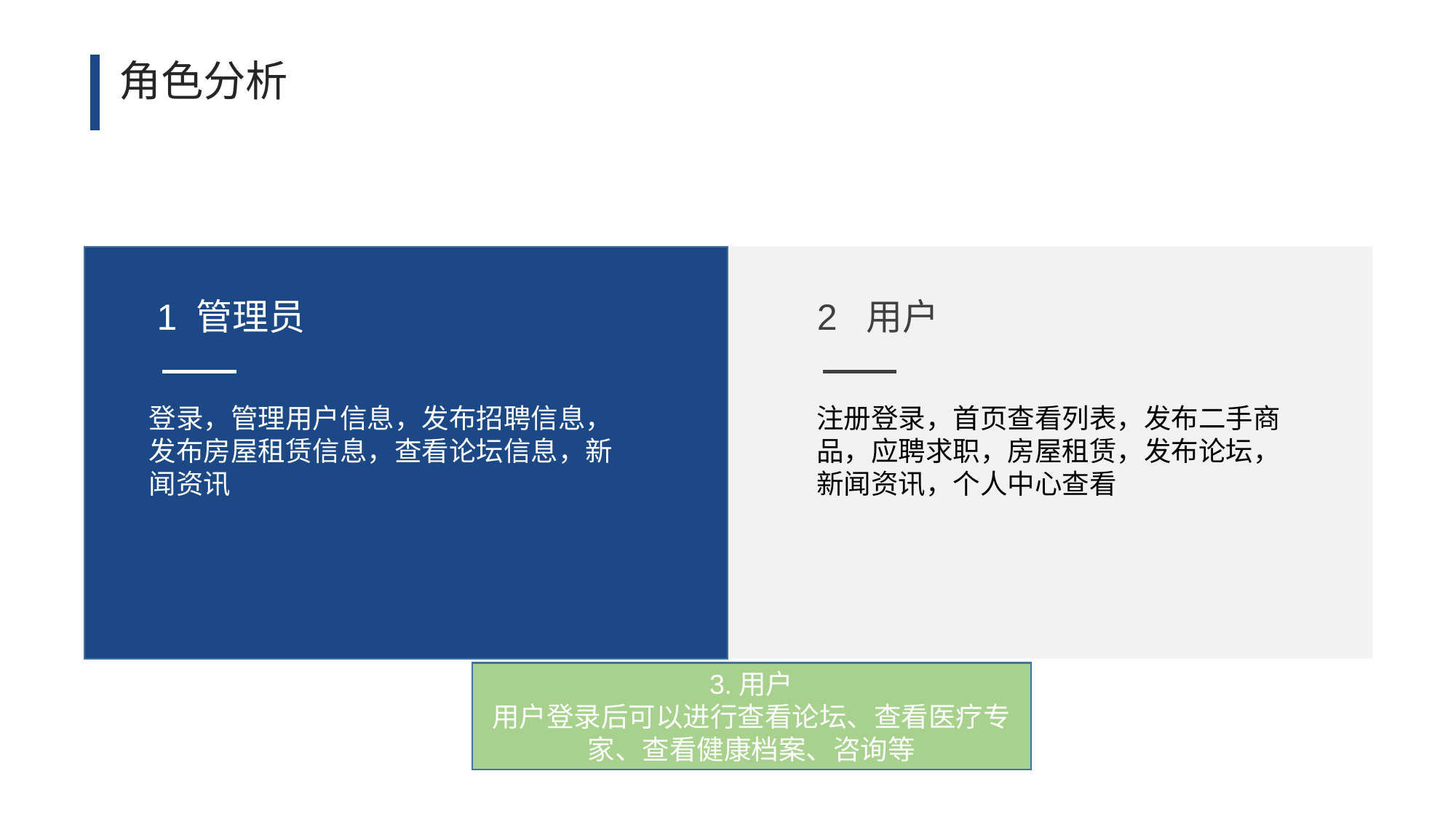

角色分析

1 管理员
2  用户
注册登录，首页查看列表，发布二手商品，应聘求职，房屋租赁，发布论坛，新闻资讯，个人中心查看
登录，管理用户信息，发布招聘信息，发布房屋租赁信息，查看论坛信息，新闻资讯
3.用户
用户登录后可以进行查看论坛、查看医疗专家、查看健康档案、咨询等